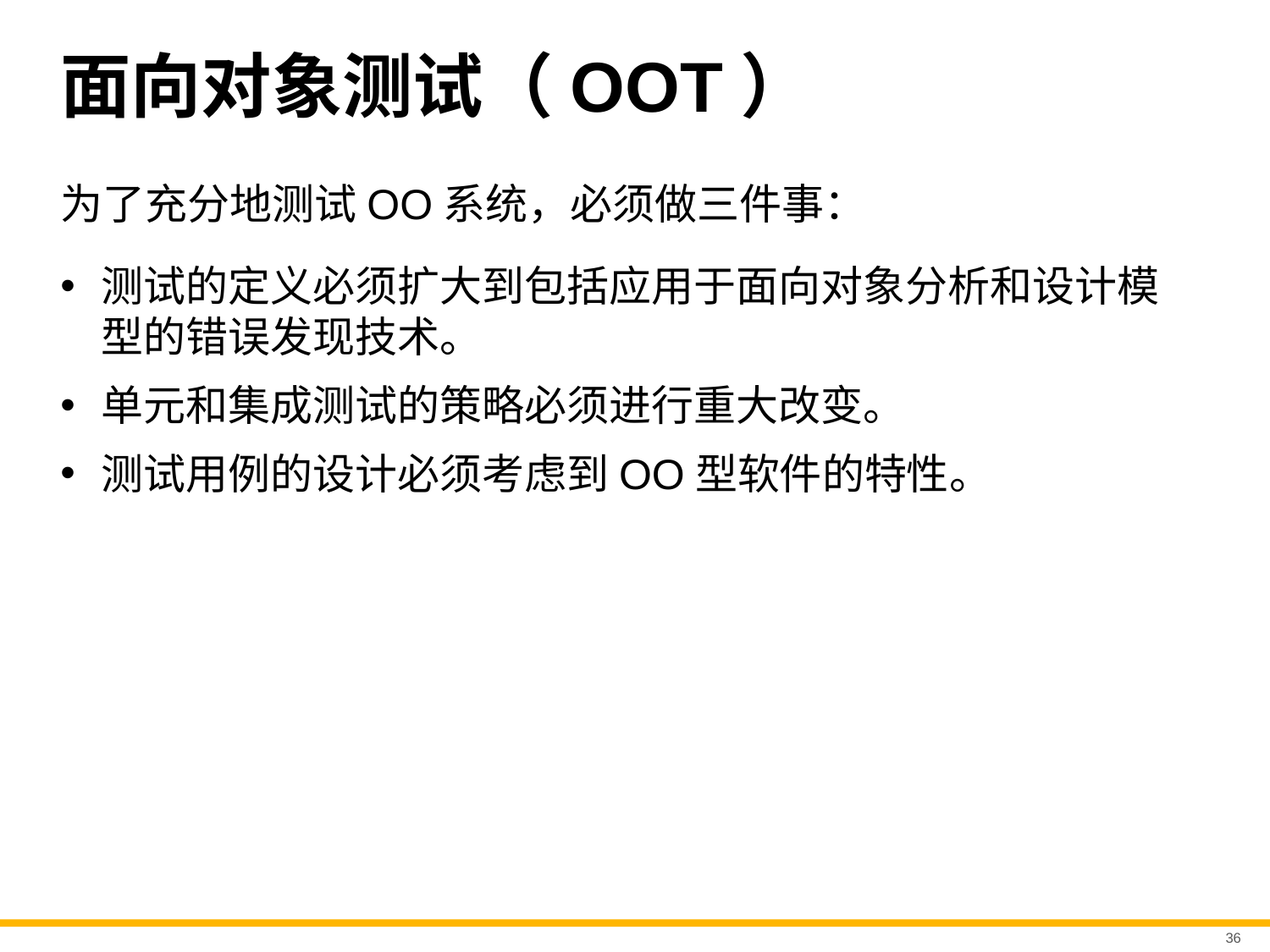

# 面向对象测试（OOT）
为了充分地测试OO系统，必须做三件事：
测试的定义必须扩大到包括应用于面向对象分析和设计模型的错误发现技术。
单元和集成测试的策略必须进行重大改变。
测试用例的设计必须考虑到OO型软件的特性。
36